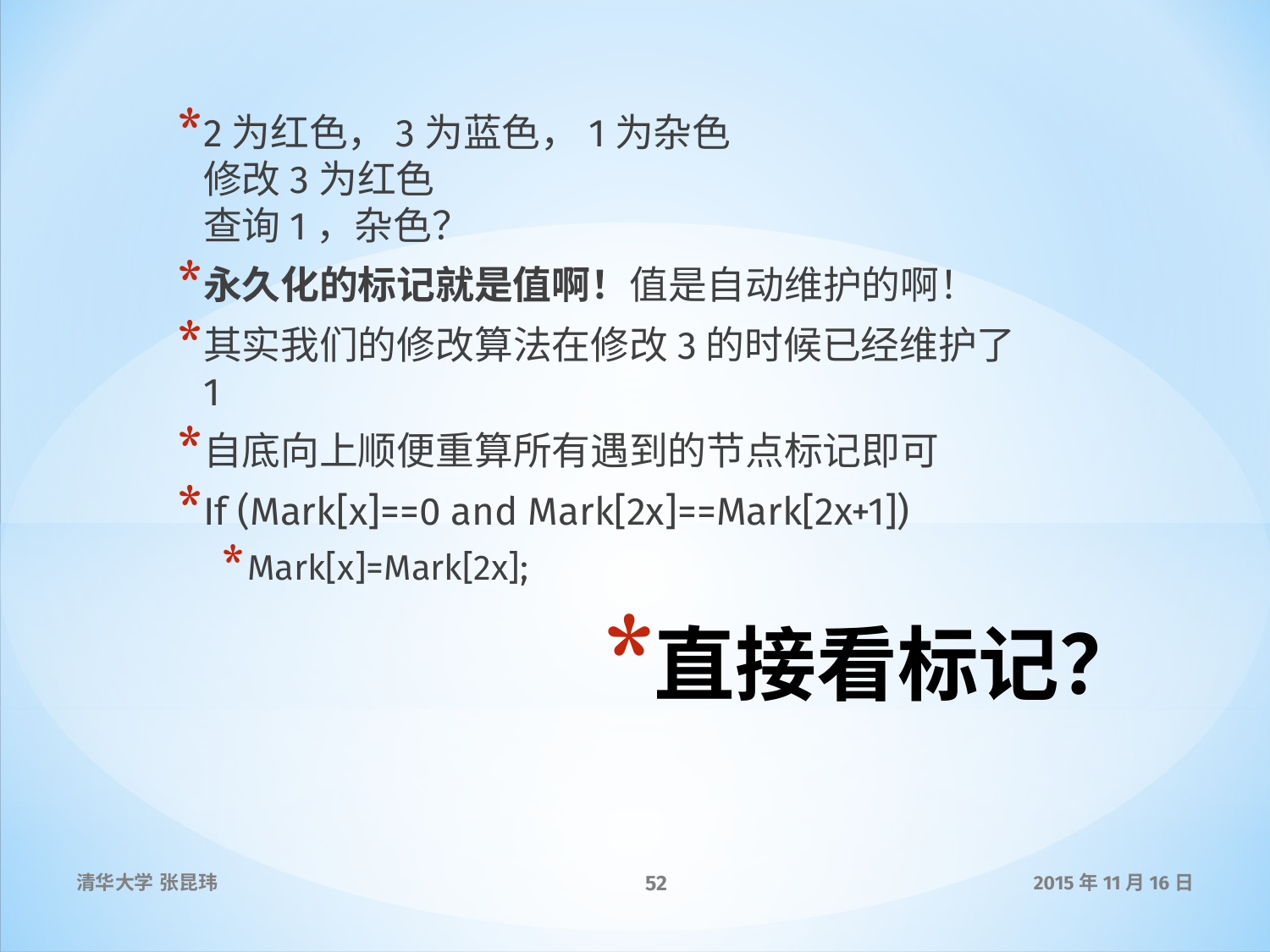

2为红色，3为蓝色，1为杂色
修改3为红色
查询1，杂色？
永久化的标记就是值啊！值是自动维护的啊！
其实我们的修改算法在修改3的时候已经维护了1
自底向上顺便重算所有遇到的节点标记即可
If (Mark[x]==0 and Mark[2x]==Mark[2x+1])
Mark[x]=Mark[2x];
# 直接看标记？
清华大学 张昆玮
52
2015年11月16日